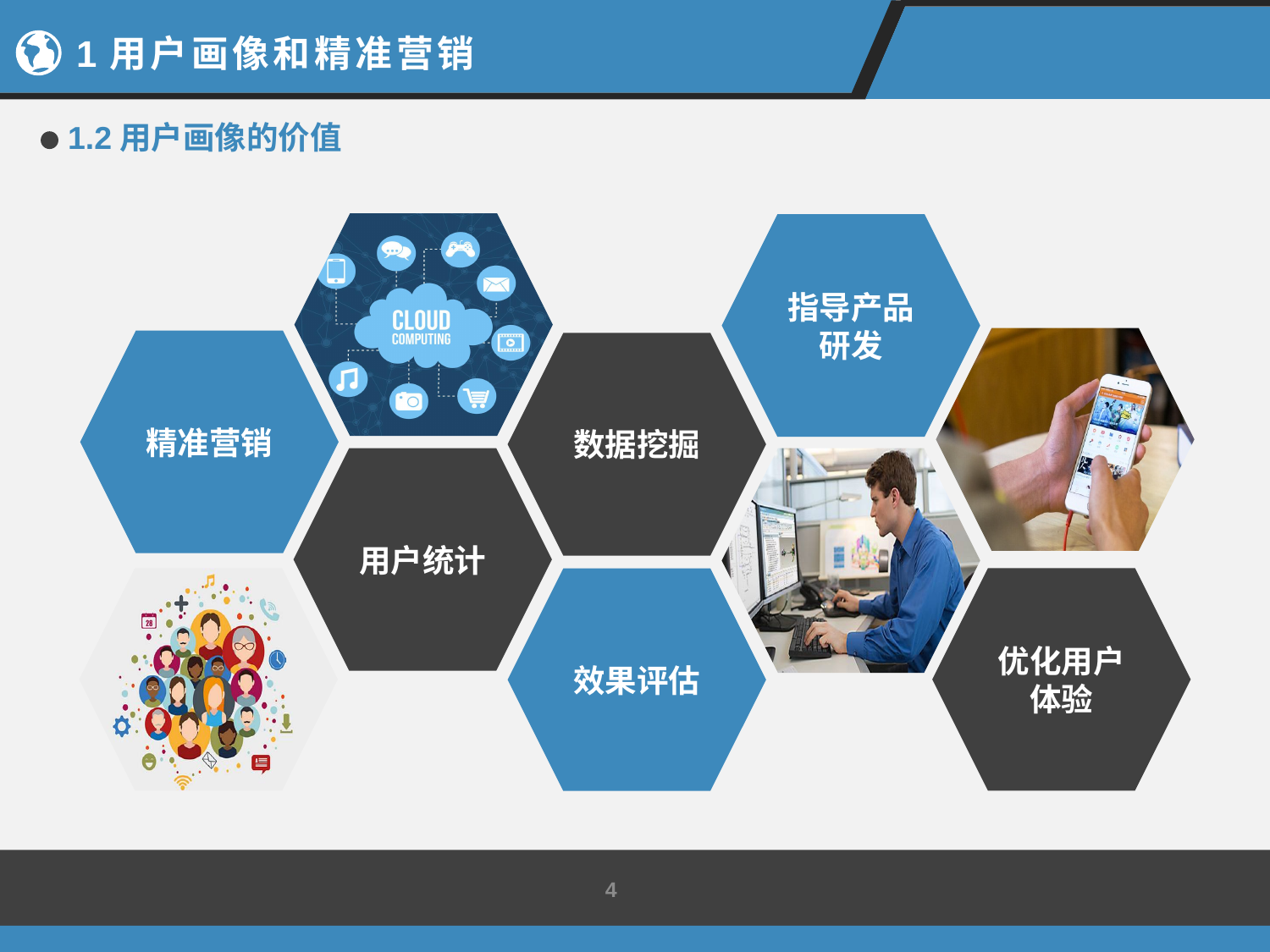

1用户画像和精准营销

1.2用户画像的价值

指导产品研发

精准营销
数据挖掘
用户统计

优化用户体验

效果评估

4